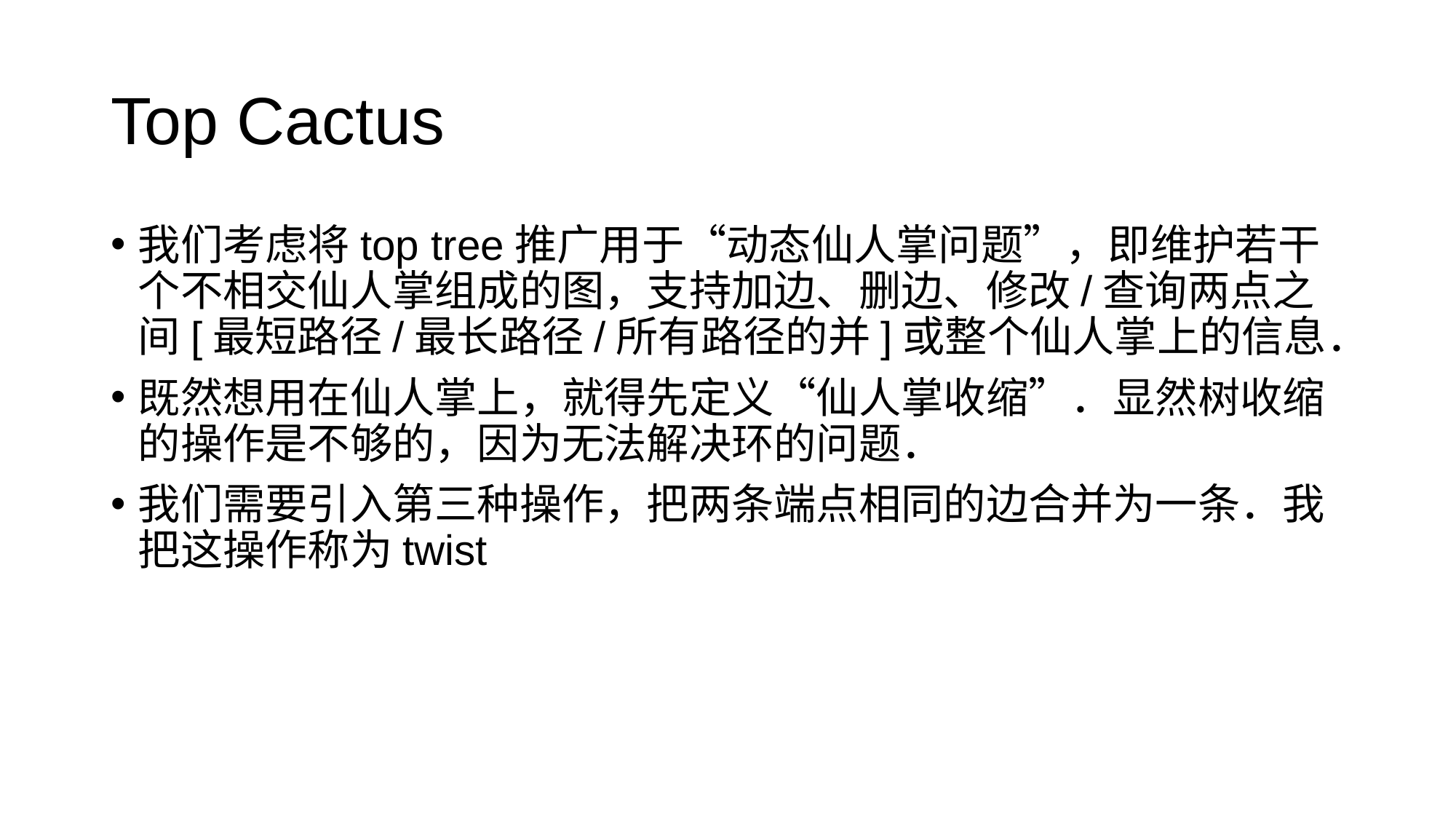

# Top Cactus
我们考虑将top tree推广用于“动态仙人掌问题”，即维护若干个不相交仙人掌组成的图，支持加边、删边、修改/查询两点之间[最短路径/最长路径/所有路径的并]或整个仙人掌上的信息．
既然想用在仙人掌上，就得先定义“仙人掌收缩”．显然树收缩的操作是不够的，因为无法解决环的问题．
我们需要引入第三种操作，把两条端点相同的边合并为一条．我把这操作称为twist